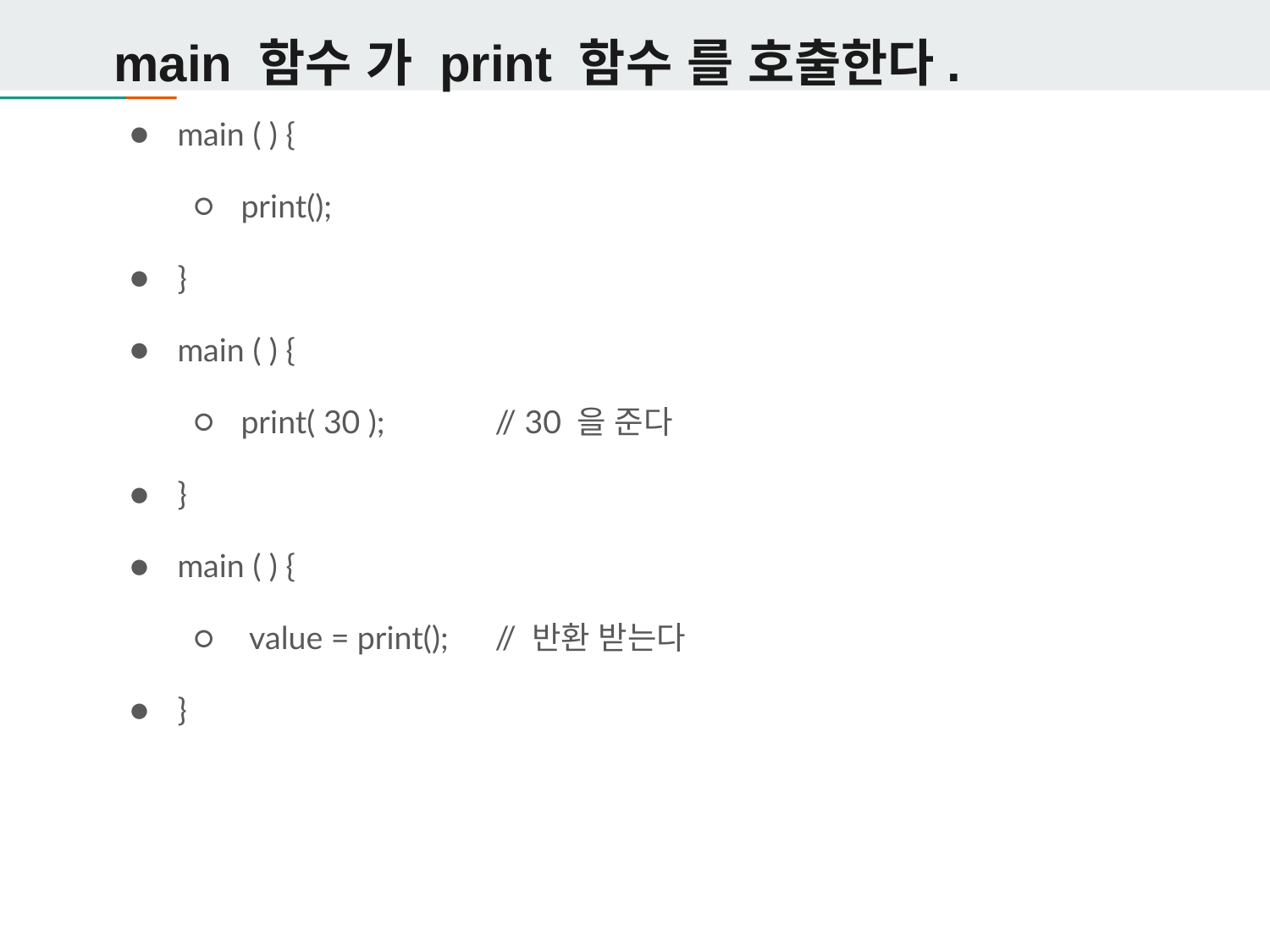

# main 함수 가 print 함수 를 호출한다.
main ( ) {
print();
}
main ( ) {
print( 30 );	// 30 을 준다
}
main ( ) {
 value = print();	// 반환 받는다
}